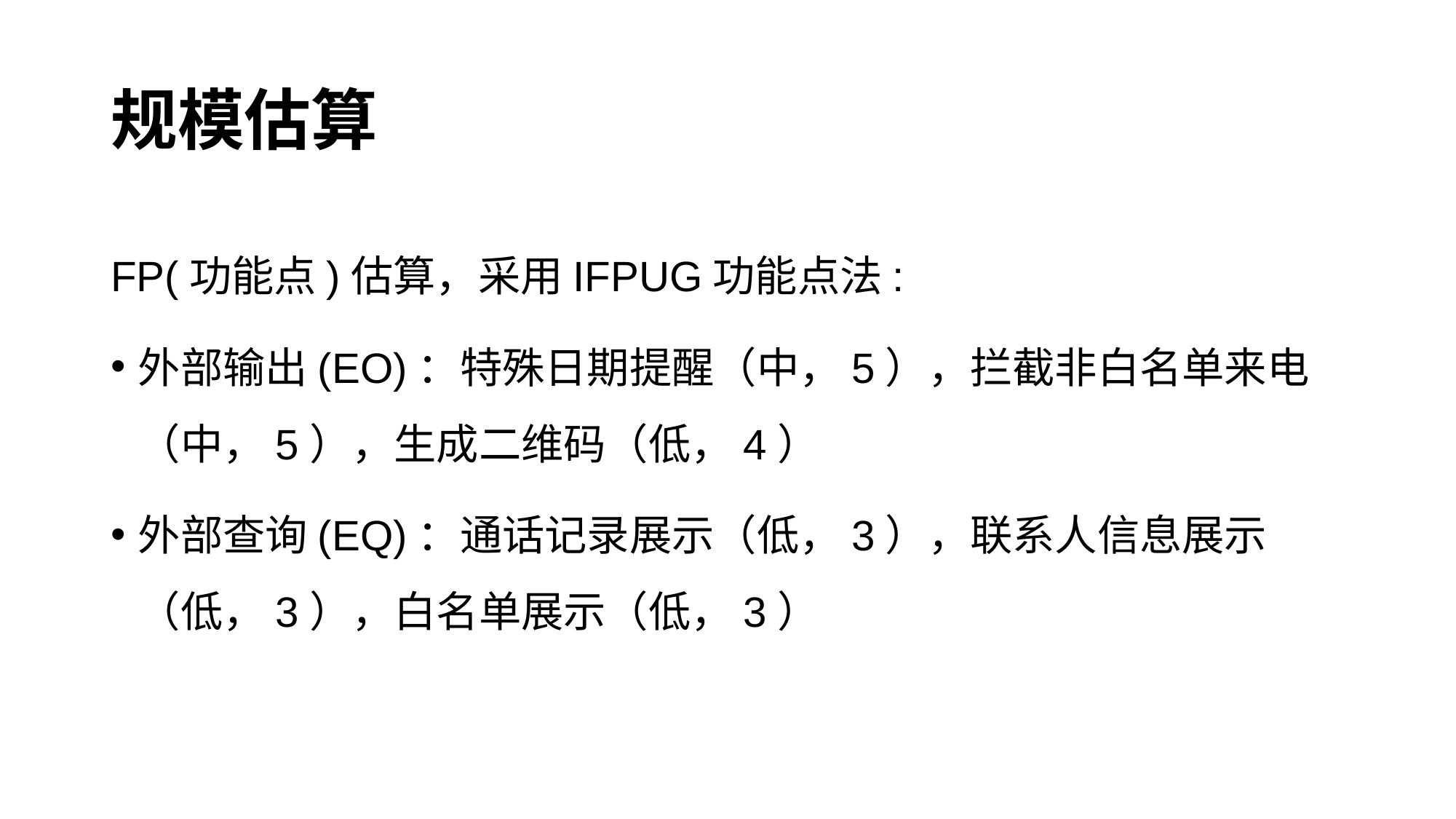

# 规模估算
FP(功能点)估算，采用IFPUG功能点法:
外部输出(EO)：特殊日期提醒（中，5），拦截非白名单来电（中，5），生成二维码（低，4）
外部查询(EQ)：通话记录展示（低，3），联系人信息展示（低，3），白名单展示（低，3）